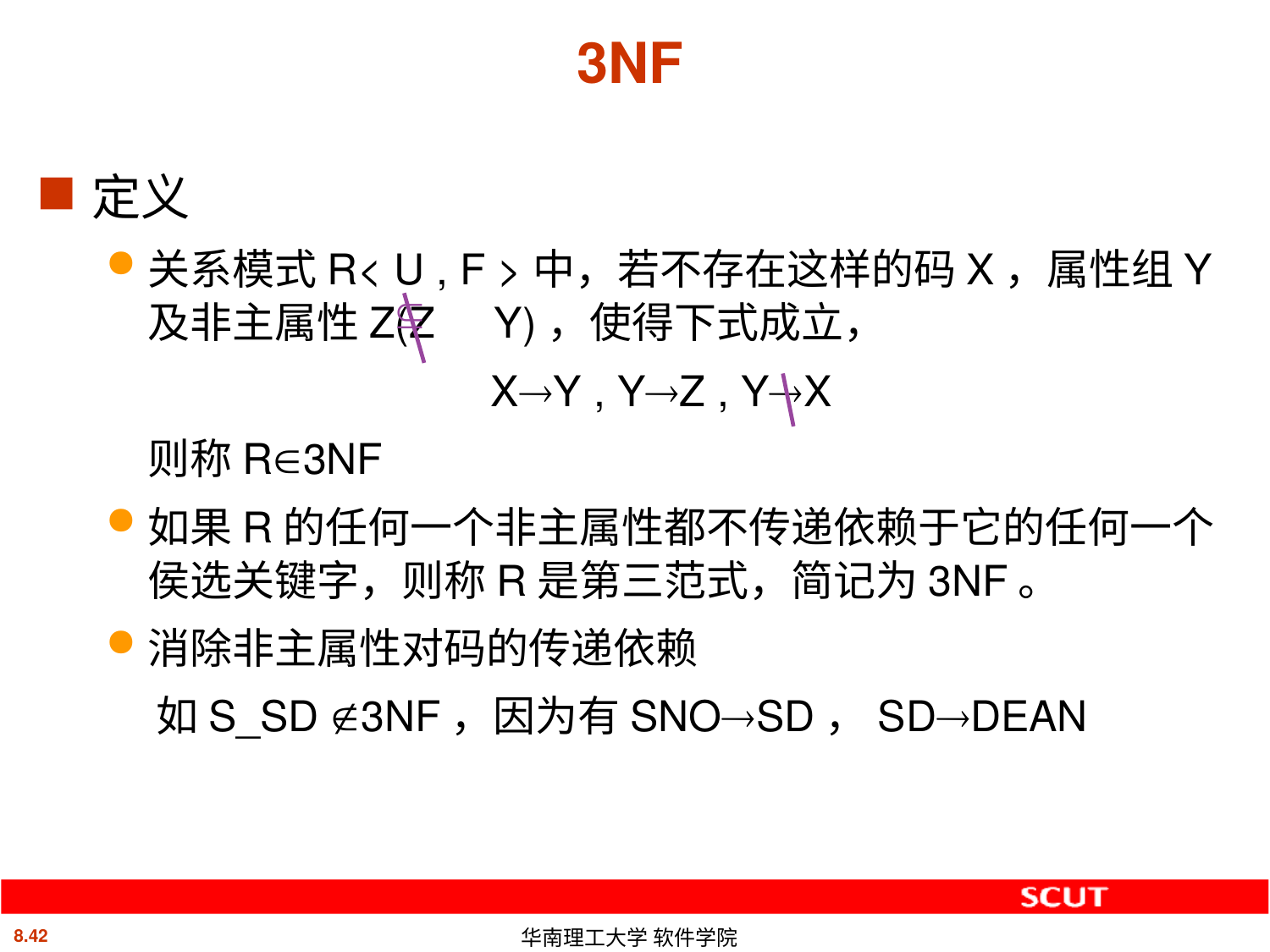

# 3NF
定义
关系模式R< U , F >中，若不存在这样的码X，属性组Y及非主属性Z(Z     Y)，使得下式成立，
X→Y , Y→Z , Y→X
	则称R∈3NF
如果R的任何一个非主属性都不传递依赖于它的任何一个侯选关键字，则称R是第三范式，简记为3NF。
消除非主属性对码的传递依赖
    如S_SD ∉3NF，因为有SNO→SD，SD→DEAN
⊆